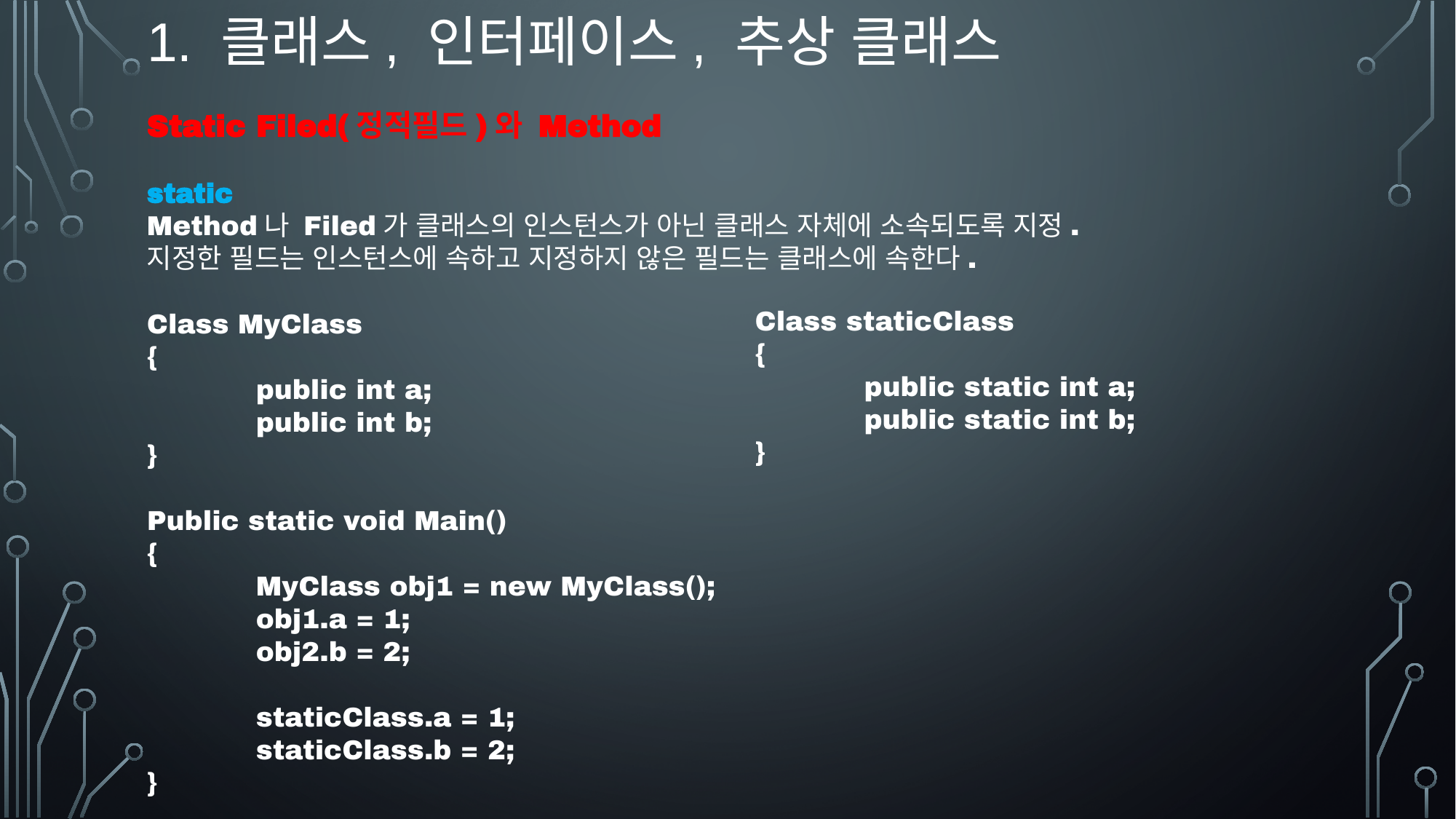

# 1. 클래스, 인터페이스, 추상 클래스
Static Filed(정적필드)와 Method

static
Method나 Filed가 클래스의 인스턴스가 아닌 클래스 자체에 소속되도록 지정.
지정한 필드는 인스턴스에 속하고 지정하지 않은 필드는 클래스에 속한다.

Class MyClass
{
	public int a;
	public int b;
}

Public static void Main()
{
	MyClass obj1 = new MyClass();
	obj1.a = 1;
	obj2.b = 2;

	staticClass.a = 1;
	staticClass.b = 2;
}
Class staticClass
{
	public static int a;
	public static int b;
}